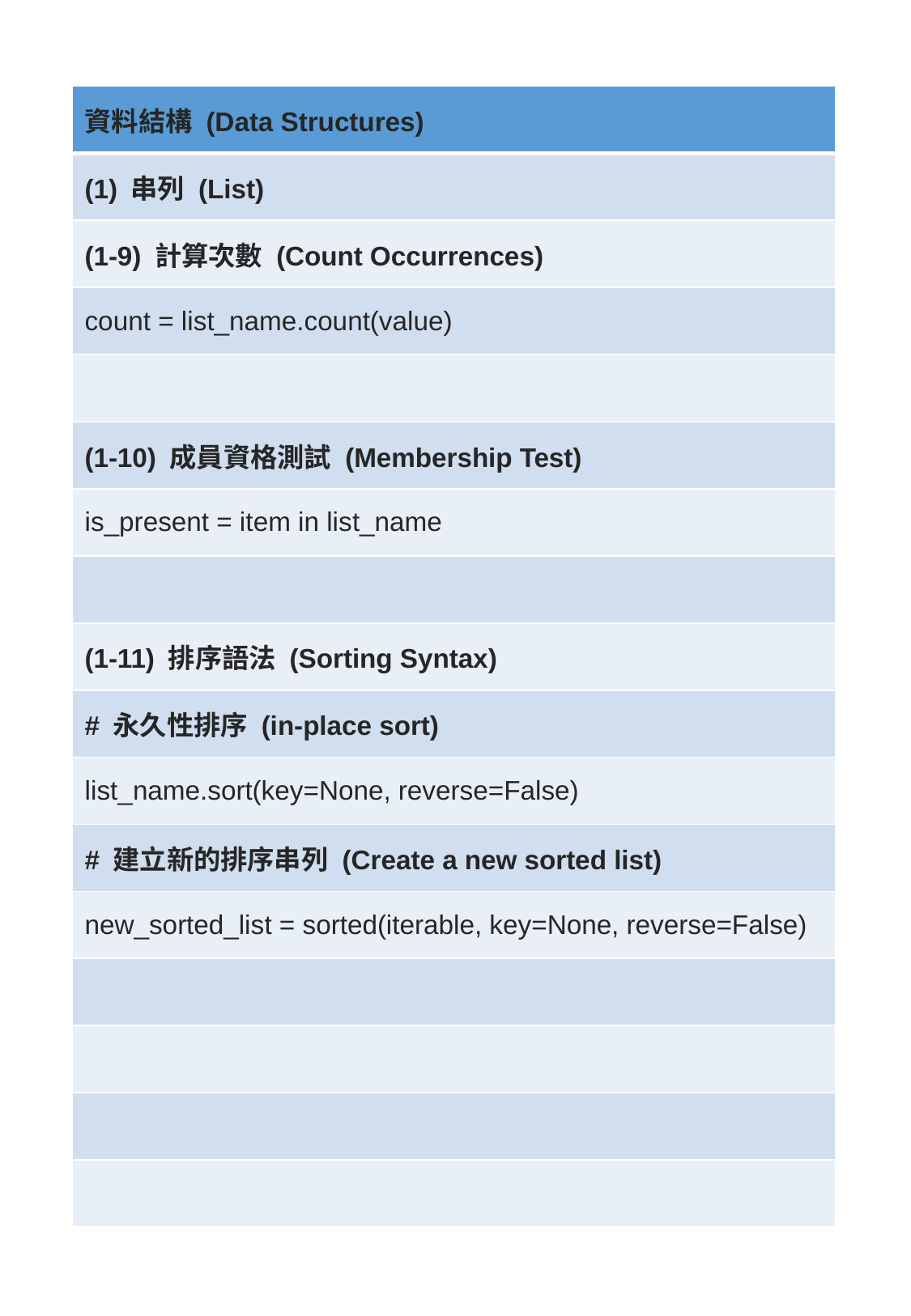

| 資料結構 (Data Structures) |
| --- |
| (1) 串列 (List) |
| (1-9) 計算次數 (Count Occurrences) |
| count = list\_name.count(value) |
|  |
| (1-10) 成員資格測試 (Membership Test) |
| is\_present = item in list\_name |
|  |
| (1-11) 排序語法 (Sorting Syntax) |
| # 永久性排序 (in-place sort) |
| list\_name.sort(key=None, reverse=False) |
| # 建立新的排序串列 (Create a new sorted list) |
| new\_sorted\_list = sorted(iterable, key=None, reverse=False) |
|  |
|  |
|  |
|  |